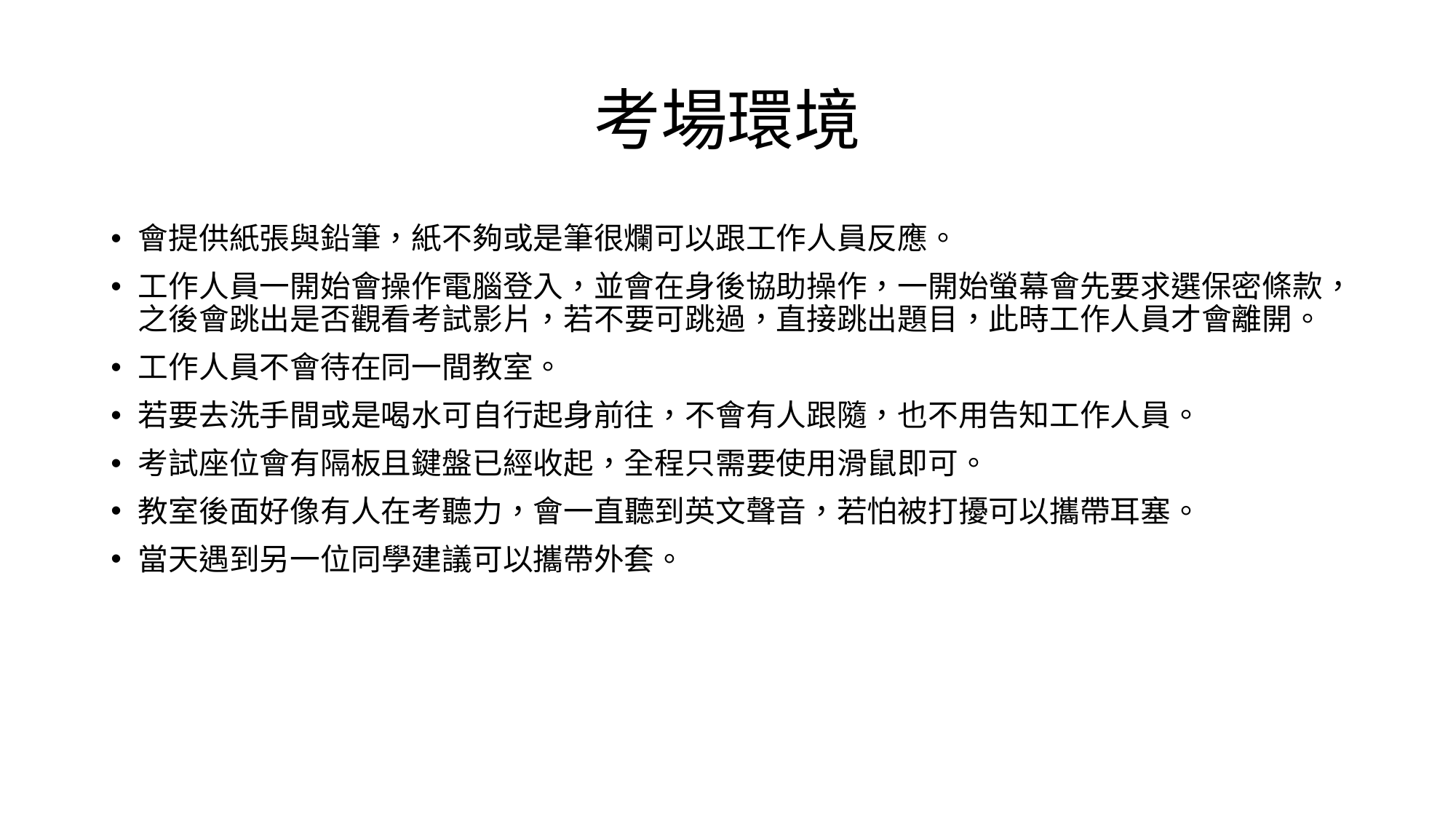

# 考場環境
會提供紙張與鉛筆，紙不夠或是筆很爛可以跟工作人員反應。
工作人員一開始會操作電腦登入，並會在身後協助操作，一開始螢幕會先要求選保密條款，之後會跳出是否觀看考試影片，若不要可跳過，直接跳出題目，此時工作人員才會離開。
工作人員不會待在同一間教室。
若要去洗手間或是喝水可自行起身前往，不會有人跟隨，也不用告知工作人員。
考試座位會有隔板且鍵盤已經收起，全程只需要使用滑鼠即可。
教室後面好像有人在考聽力，會一直聽到英文聲音，若怕被打擾可以攜帶耳塞。
當天遇到另一位同學建議可以攜帶外套。